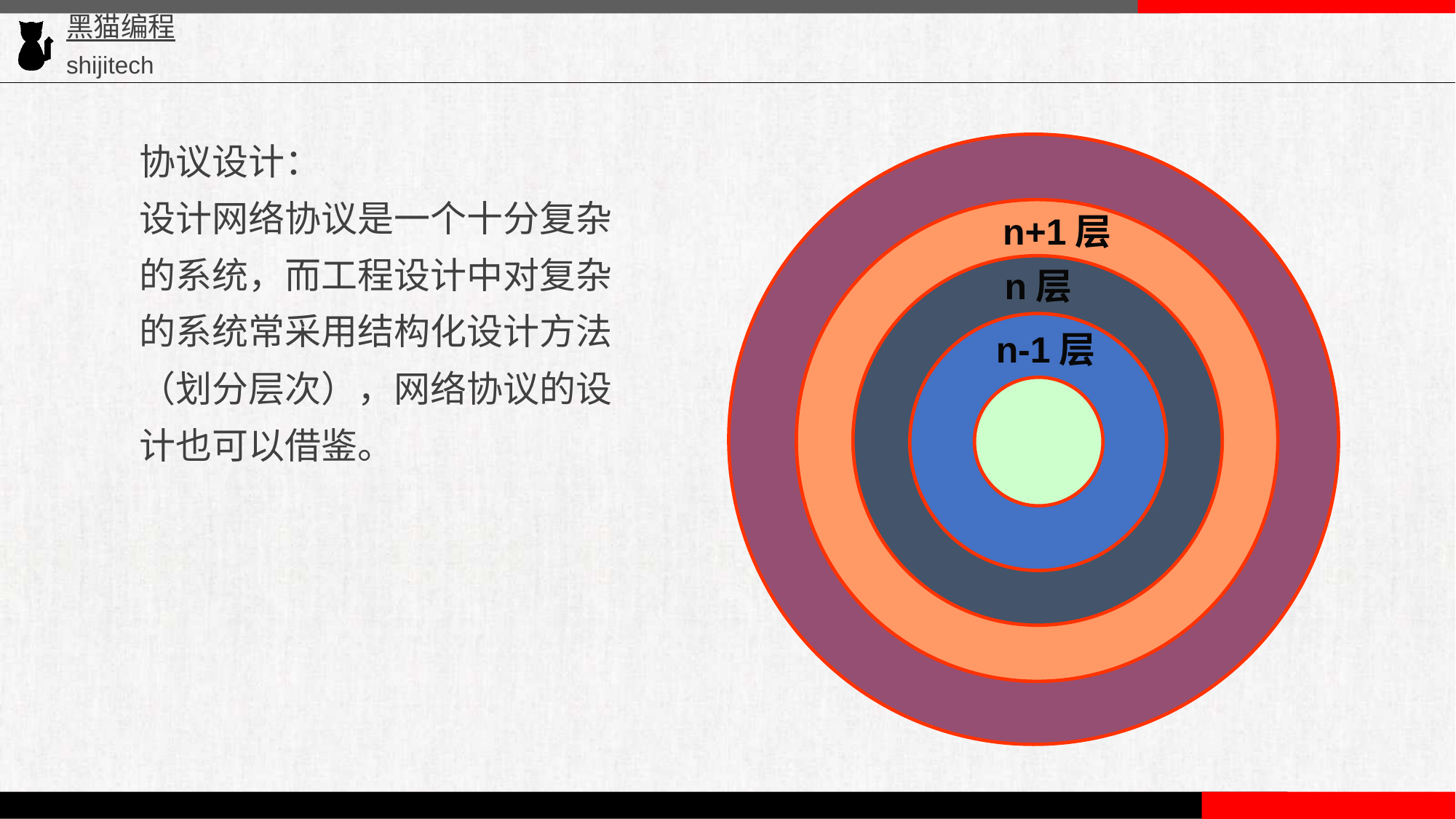

协议设计：
设计网络协议是一个十分复杂的系统，而工程设计中对复杂的系统常采用结构化设计方法（划分层次），网络协议的设计也可以借鉴。

n+1层

n层

n-1层